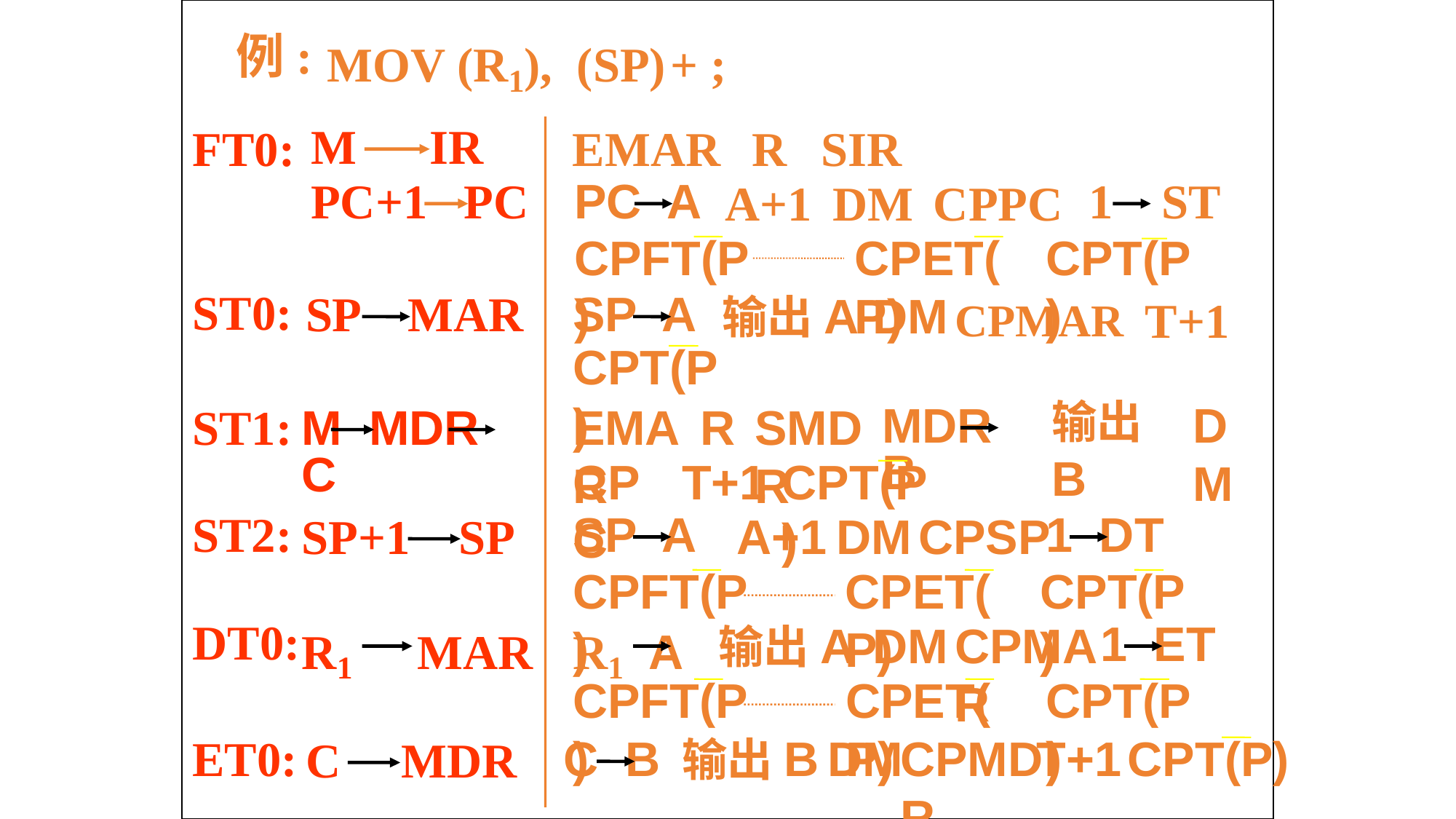

例:
MOV (R1),  (SP) + ;
FT0:
EMAR
R
SIR

M      IR

A+1
DM
CPPC
PC+1   PC

PC  A

1    ST

CPFT(P)

CPET(P)

CPT(P)

ST0:
输出A
DM
T+1
CPMAR
SP    MAR

SP  A

CPT(P)

输出B
DM
ST1:
EMAR
R
SMDR
MDR  B

M  MDR  C

CPC
T+1
CPT(P)

ST2:
A+1
DM
CPSP
SP  A

1  DT

SP+1    SP

CPFT(P)

CPET(P)

CPT(P)

DT0:
输出A
DM
CPMAR
R1      MAR

R1  A

1  ET

CPFT(P)

CPET(P)

CPT(P)

ET0:
输出B
DM
CPMDR
T+1
CPT(P)

C  B

C     MDR